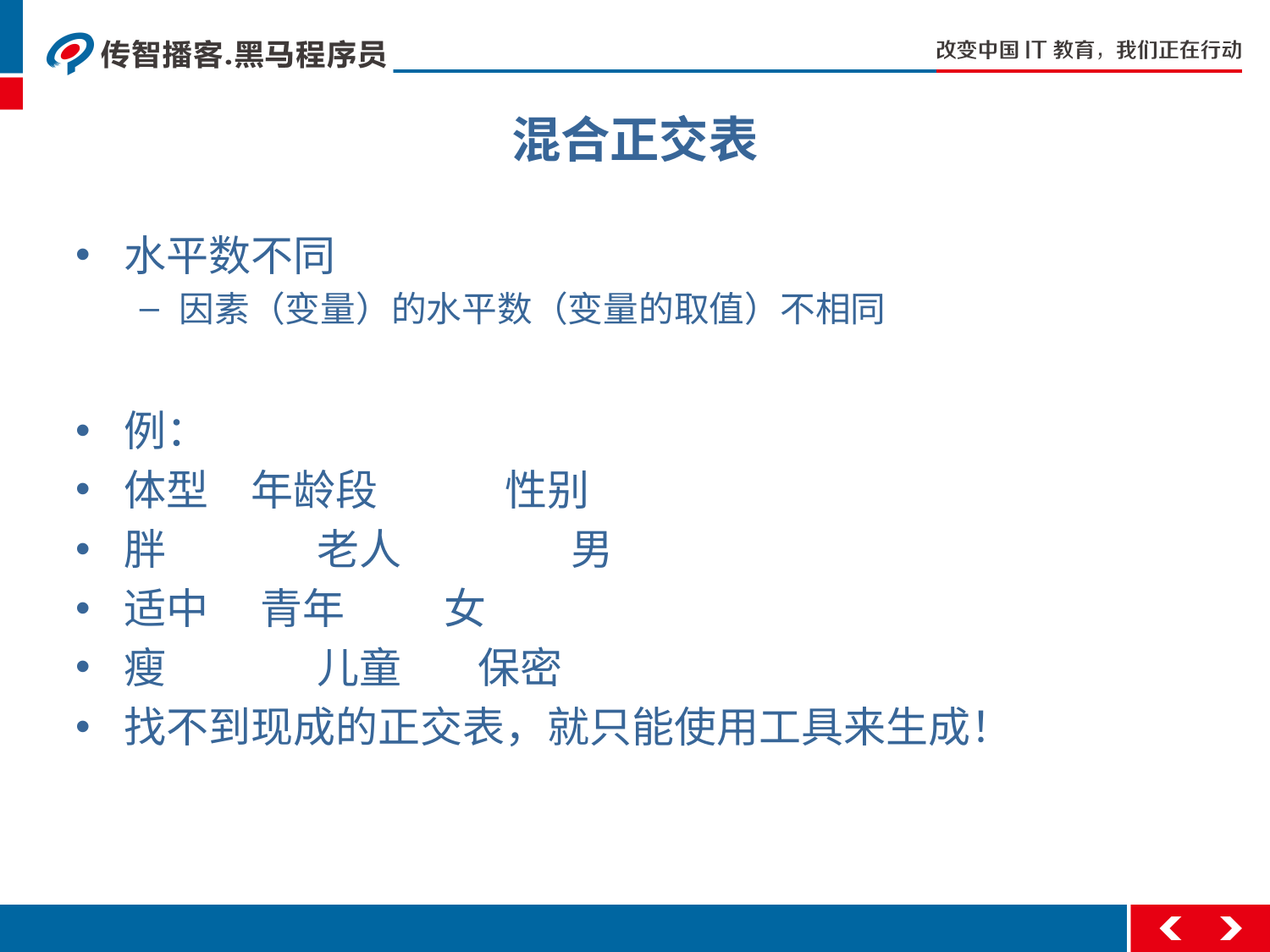

# 混合正交表
水平数不同
因素（变量）的水平数（变量的取值）不相同

例：
体型	年龄段	性别
胖	       老人	       男
适中	 青年	       女
瘦	       儿童        保密
找不到现成的正交表，就只能使用工具来生成！